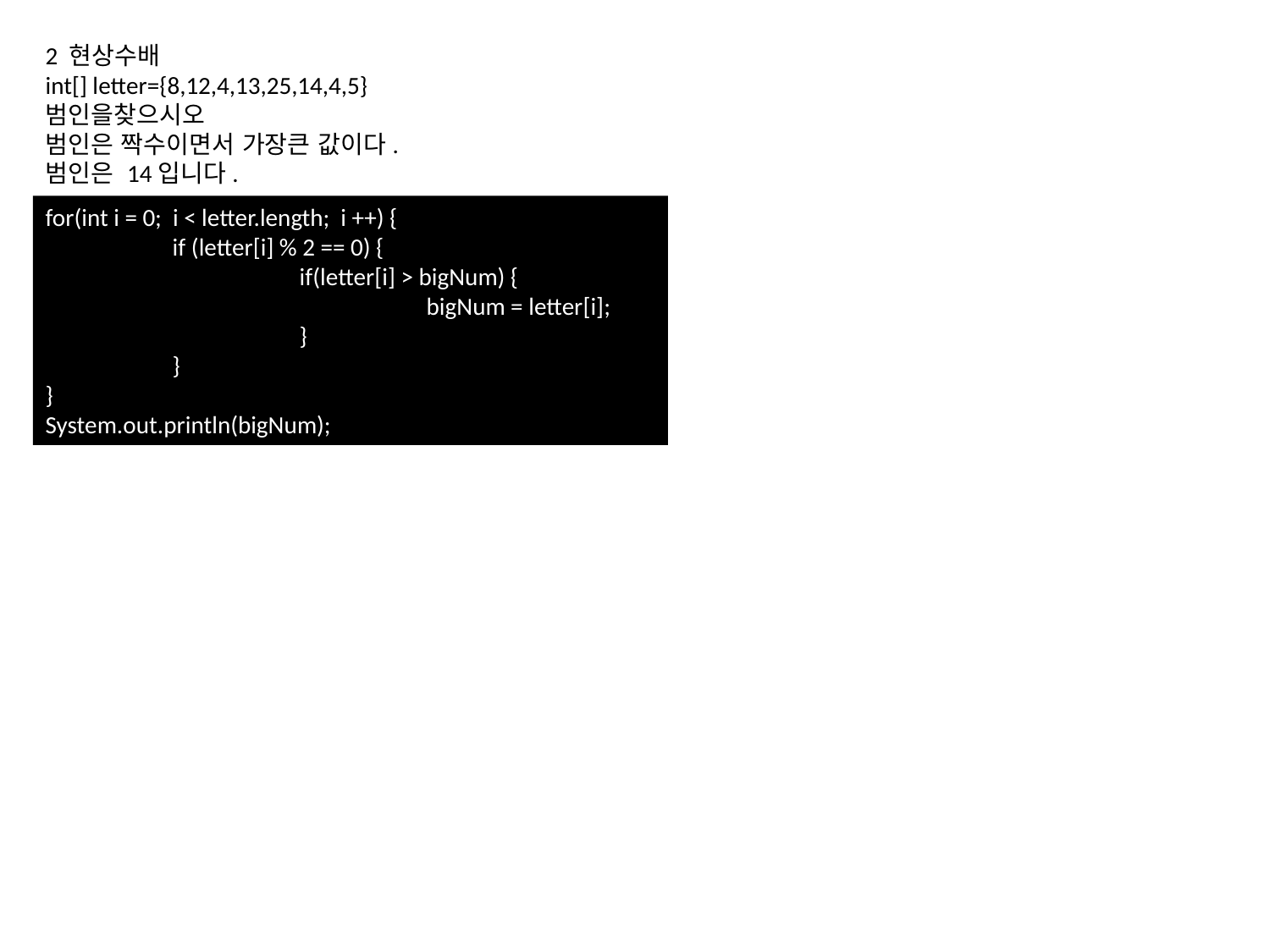

2 현상수배
int[] letter={8,12,4,13,25,14,4,5}
범인을찾으시오
범인은 짝수이면서 가장큰 값이다.
범인은 14입니다.
for(int i = 0;  i < letter.length;  i ++) {
	if (letter[i] % 2 == 0) {				if(letter[i] > bigNum) {				bigNum = letter[i];
		}
	}
}
System.out.println(bigNum);